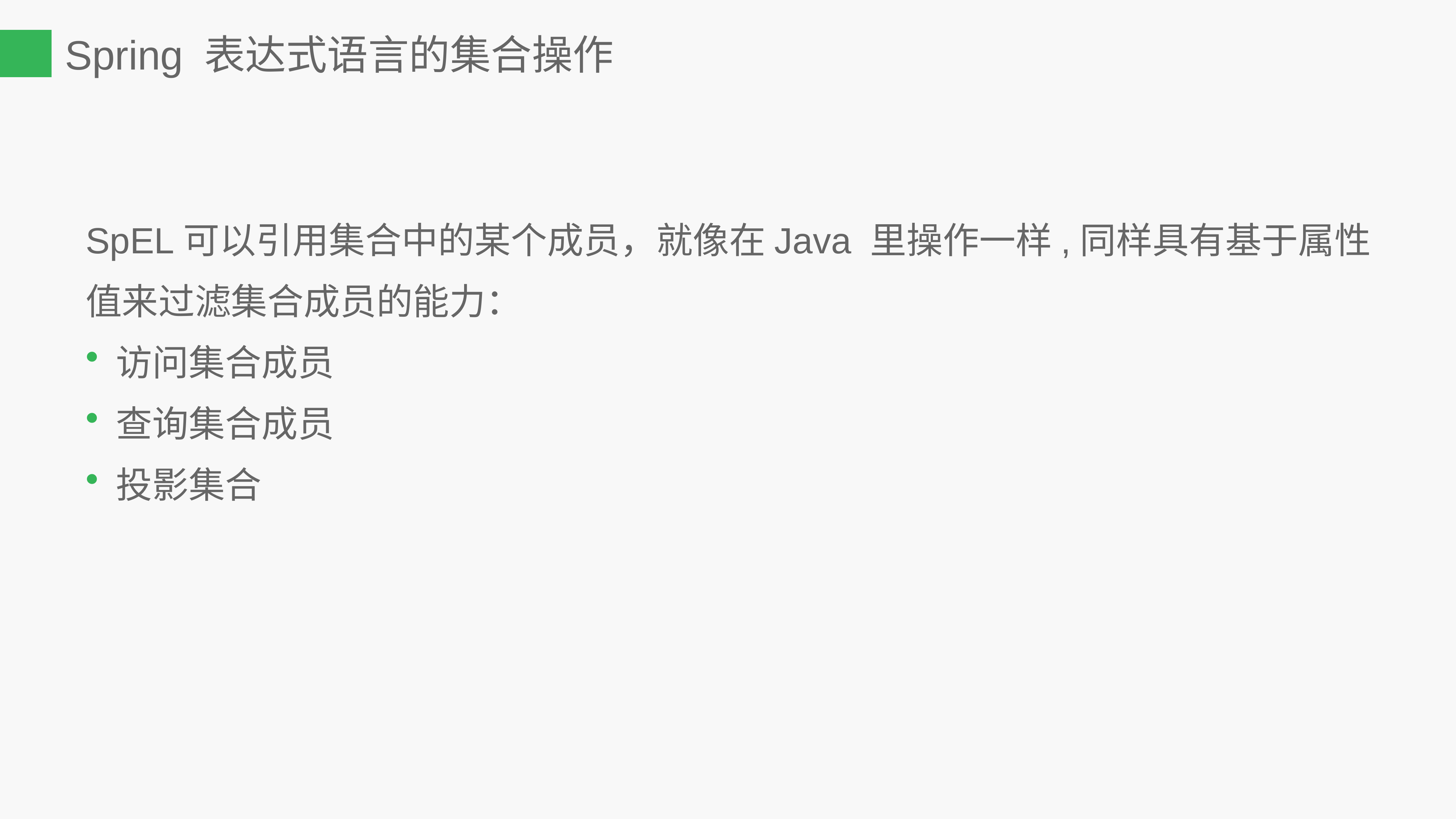

Spring 表达式语言的集合操作

SpEL可以引用集合中的某个成员，就像在Java 里操作一样,同样具有基于属性值来过滤集合成员的能力：
访问集合成员
查询集合成员
投影集合